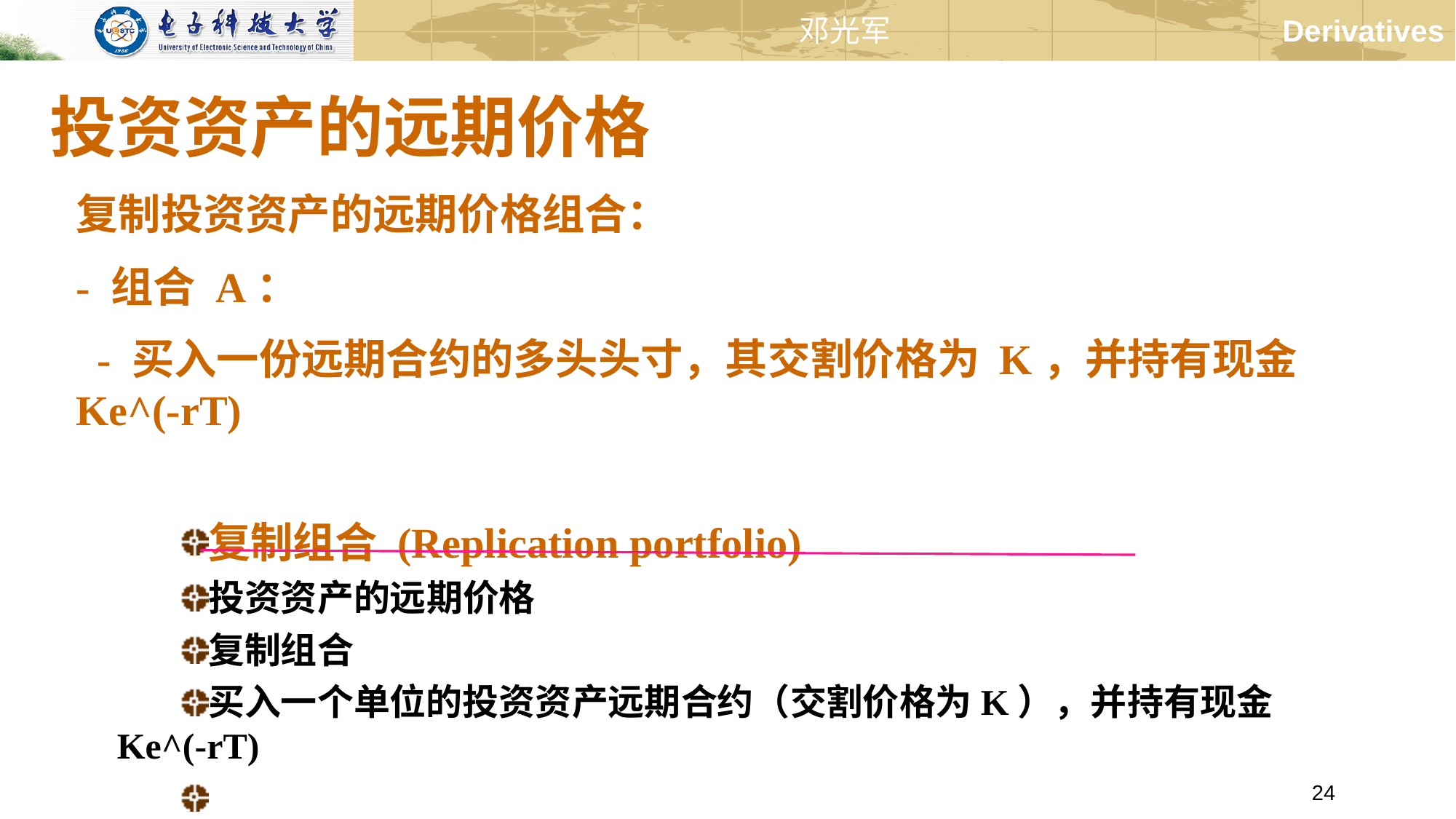

# 投资资产的远期价格
复制投资资产的远期价格组合：
- 组合 A：
  - 买入一份远期合约的多头头寸，其交割价格为 K，并持有现金 Ke^(-rT)

复制组合 (Replication portfolio)
投资资产的远期价格
复制组合
买入一个单位的投资资产远期合约（交割价格为K），并持有现金Ke^(-rT)

组合A：
投资资产的远期价格
复制组合
组合A：

买入一份远期合约的多头头寸（交割价格为K）以及一个单位的资产，并持有价值为Ke^(-rT)的现金
资产的远期价格
复制组合
组合A：
组合B：
购买一个单位的标的资产
投资资产的远期价格
复制组合
组合A：

组合A的价值必须等于组合B。

投资资产的远期价格公式：f + Ke^(-rT) = S₀
投资资产的远期价格
复制组合
组合A：

公式：f = S0 - Ke^(-rT)
公式 F = S0erT
（其中 F 表示远期价格，S0 表示标的资产的初始价格，e 是自然对数的底，r 表示无风险利率，T 表示远期合约的期限）